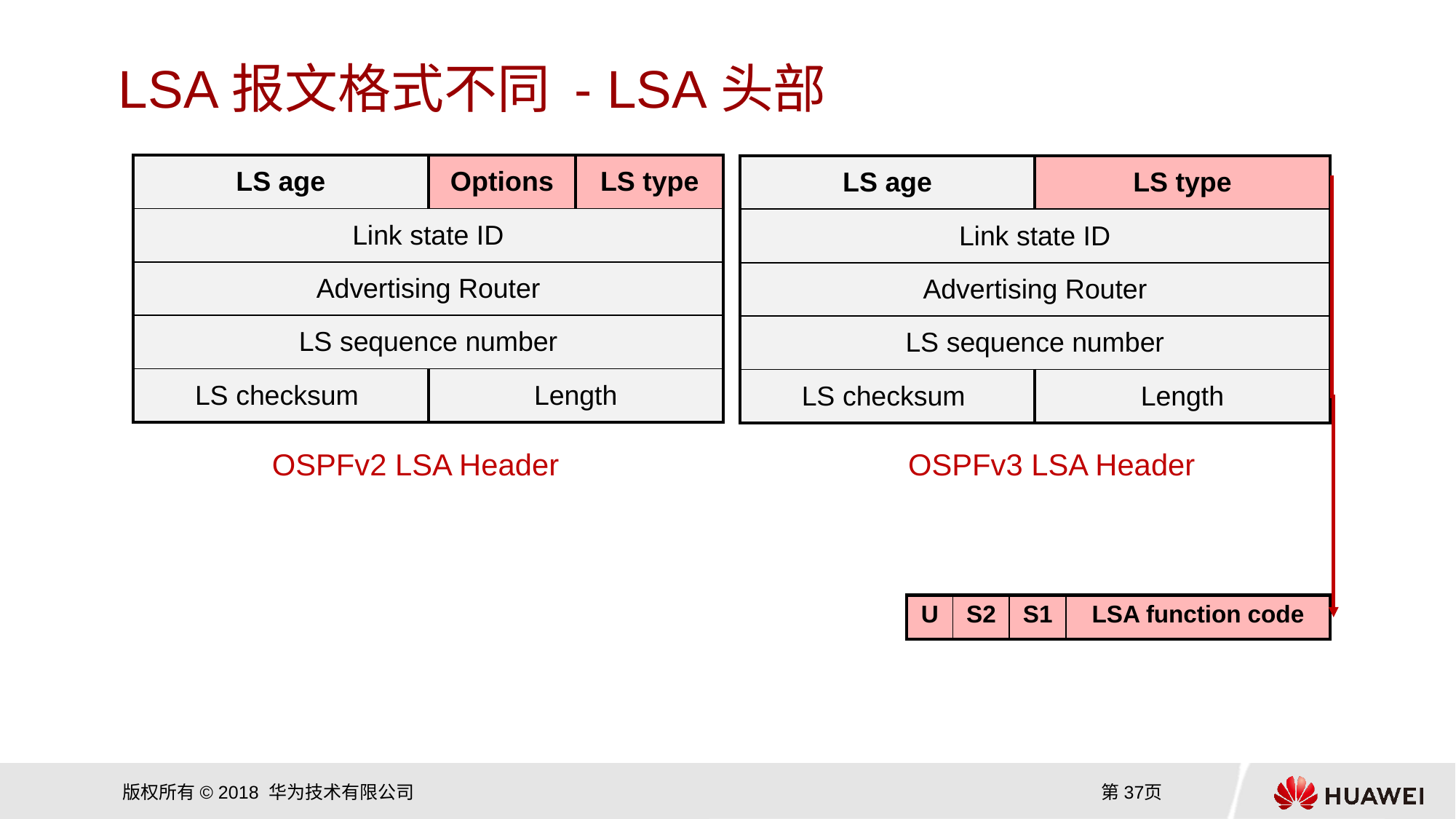

# LSA报文格式不同 - LSA头部
| LS age | Options | LS type |
| --- | --- | --- |
| Link state ID |  |  |
| Advertising Router |  |  |
| LS sequence number |  |  |
| LS checksum | Length |  |
| LS age | LS type |
| --- | --- |
| Link state ID |  |
| Advertising Router |  |
| LS sequence number |  |
| LS checksum | Length |
OSPFv2 LSA Header
OSPFv3 LSA Header
| U | S2 | S1 | LSA function code |
| --- | --- | --- | --- |